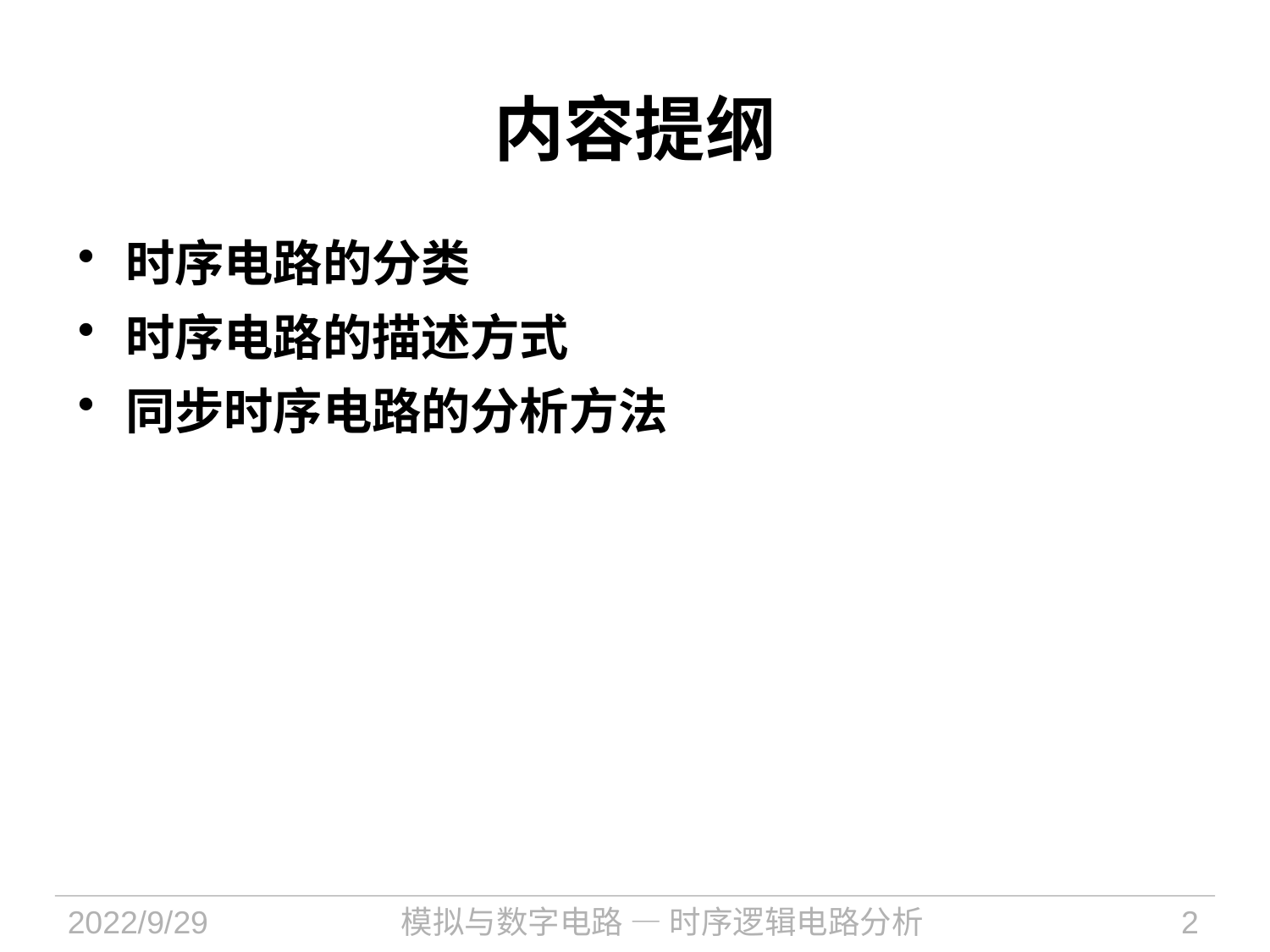

内容提纲
时序电路的分类
时序电路的描述方式
同步时序电路的分析方法

2022/9/29
模拟与数字电路 — 时序逻辑电路分析
2